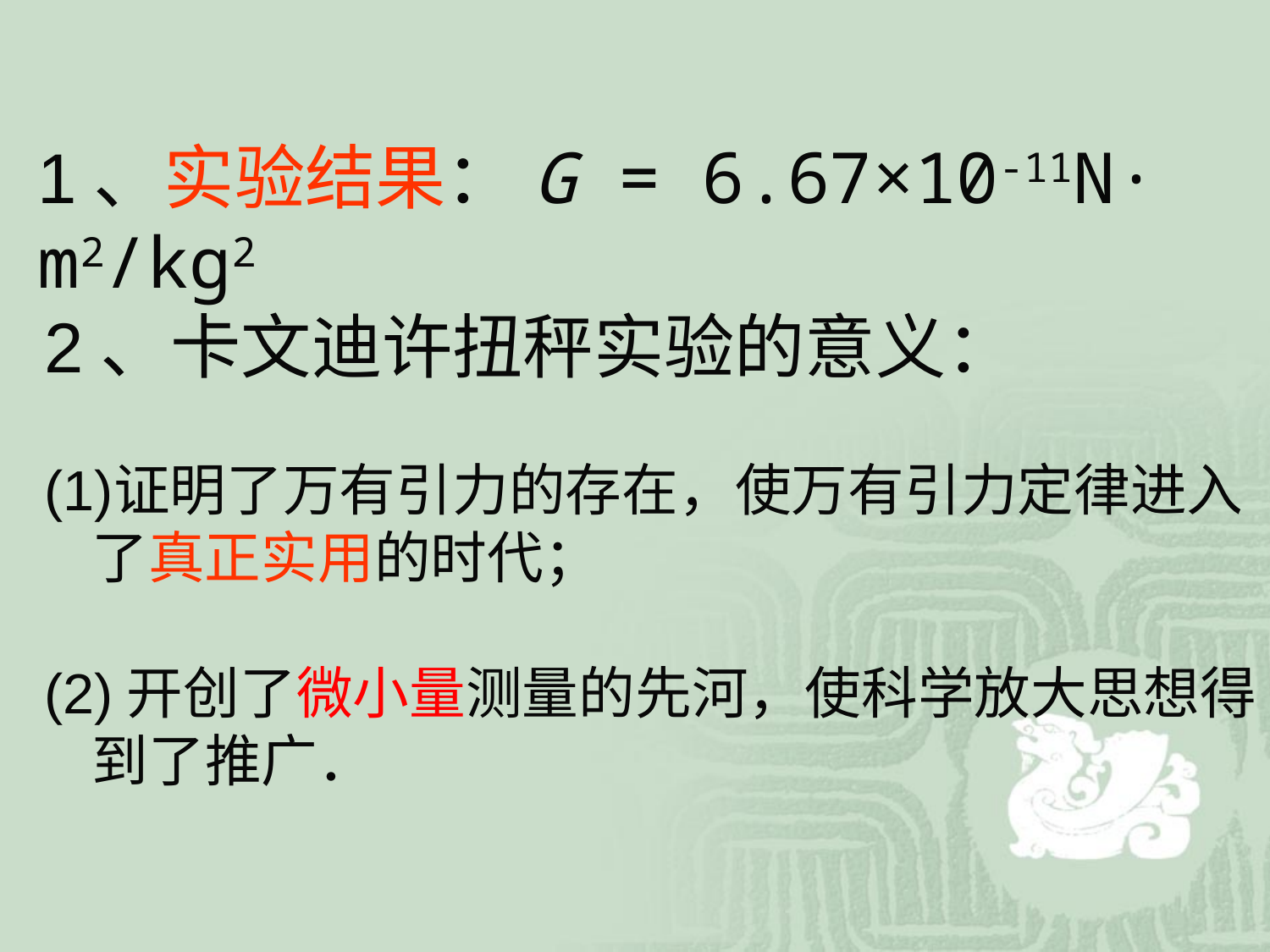

1、实验结果：G = 6.67×10-11N· m2/kg2
2、卡文迪许扭秤实验的意义：

证明了万有引力的存在，使万有引力定律进入了真正实用的时代；

(2)开创了微小量测量的先河，使科学放大思想得到了推广．